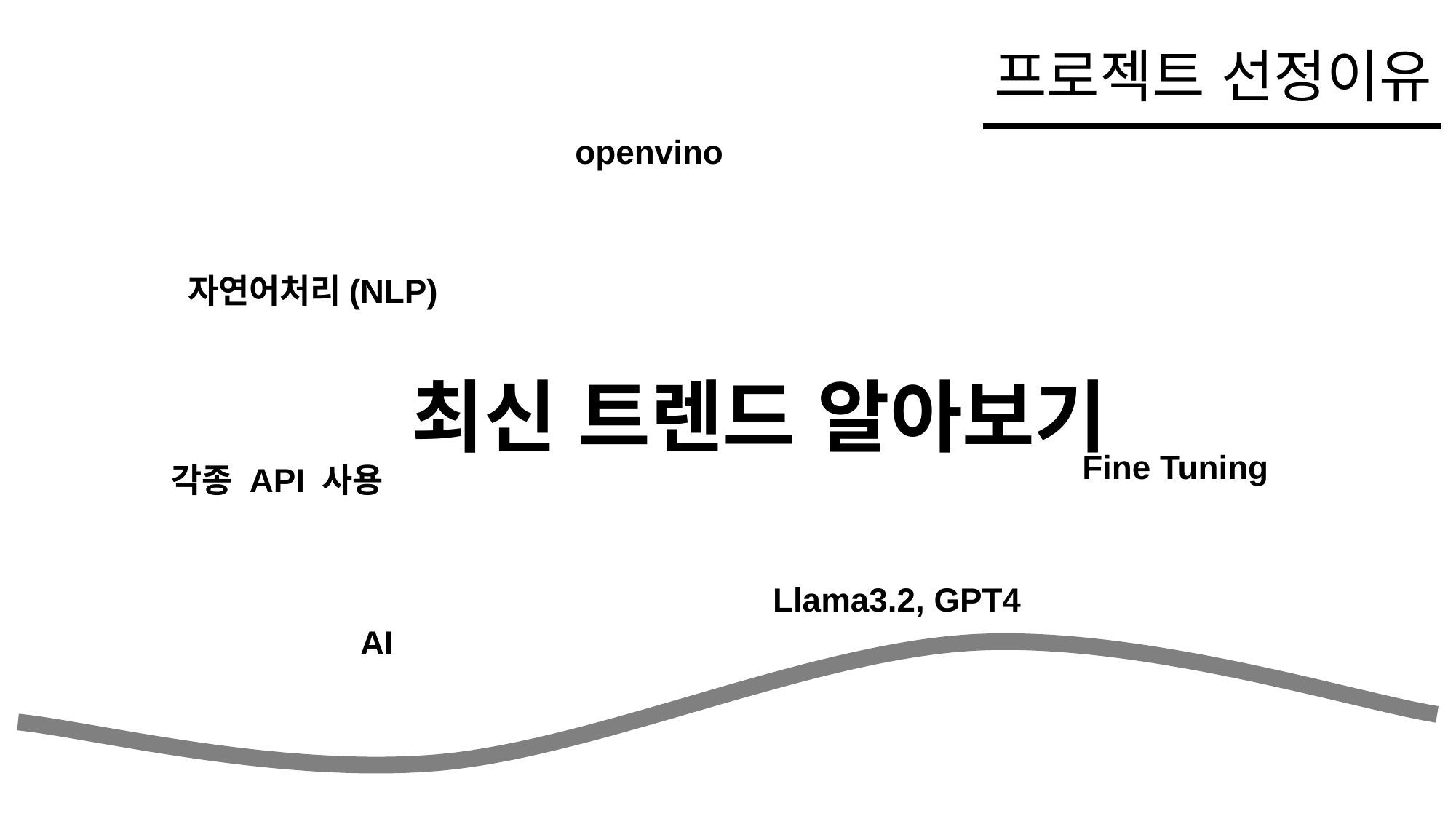

# 프로젝트 선정이유
openvino
자연어처리(NLP)
최신 트렌드 알아보기
Fine Tuning
각종 API 사용
Llama3.2, GPT4
AI